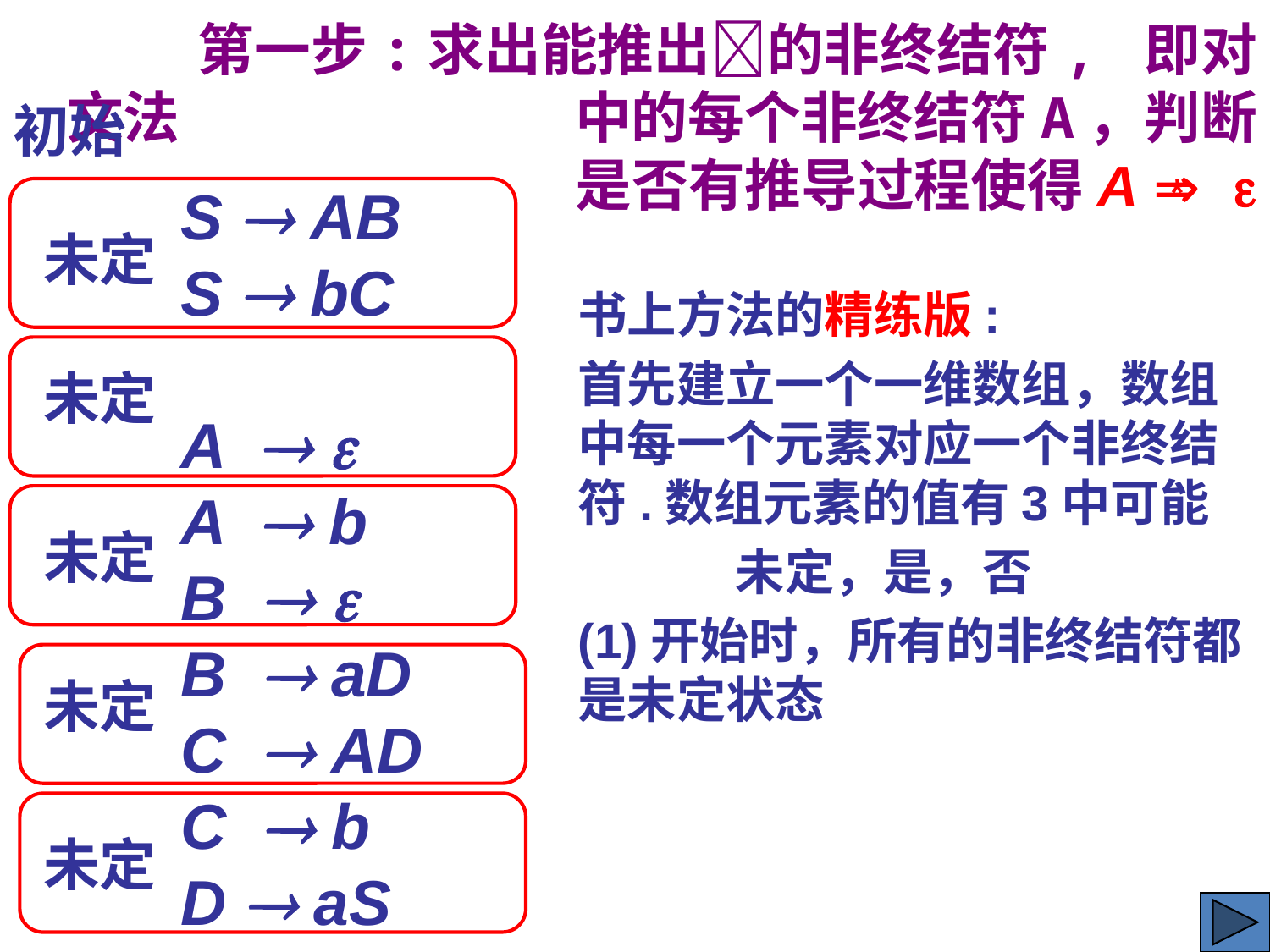

第一步:求出能推出ε的非终结符, 即对文法				中的每个非终结符A，判断是否有推导过程使得A ⇒ ε
初始
	*
S → AB
S → bC
A  → ε
A  → b
B  → ε
B  → aD
C  → AD
C  → b
D → aS
D → c

未定
书上方法的精练版:
首先建立一个一维数组，数组中每一个元素对应一个非终结符.数组元素的值有3中可能
             未定，是，否
(1)开始时，所有的非终结符都是未定状态

未定

未定

未定

未定